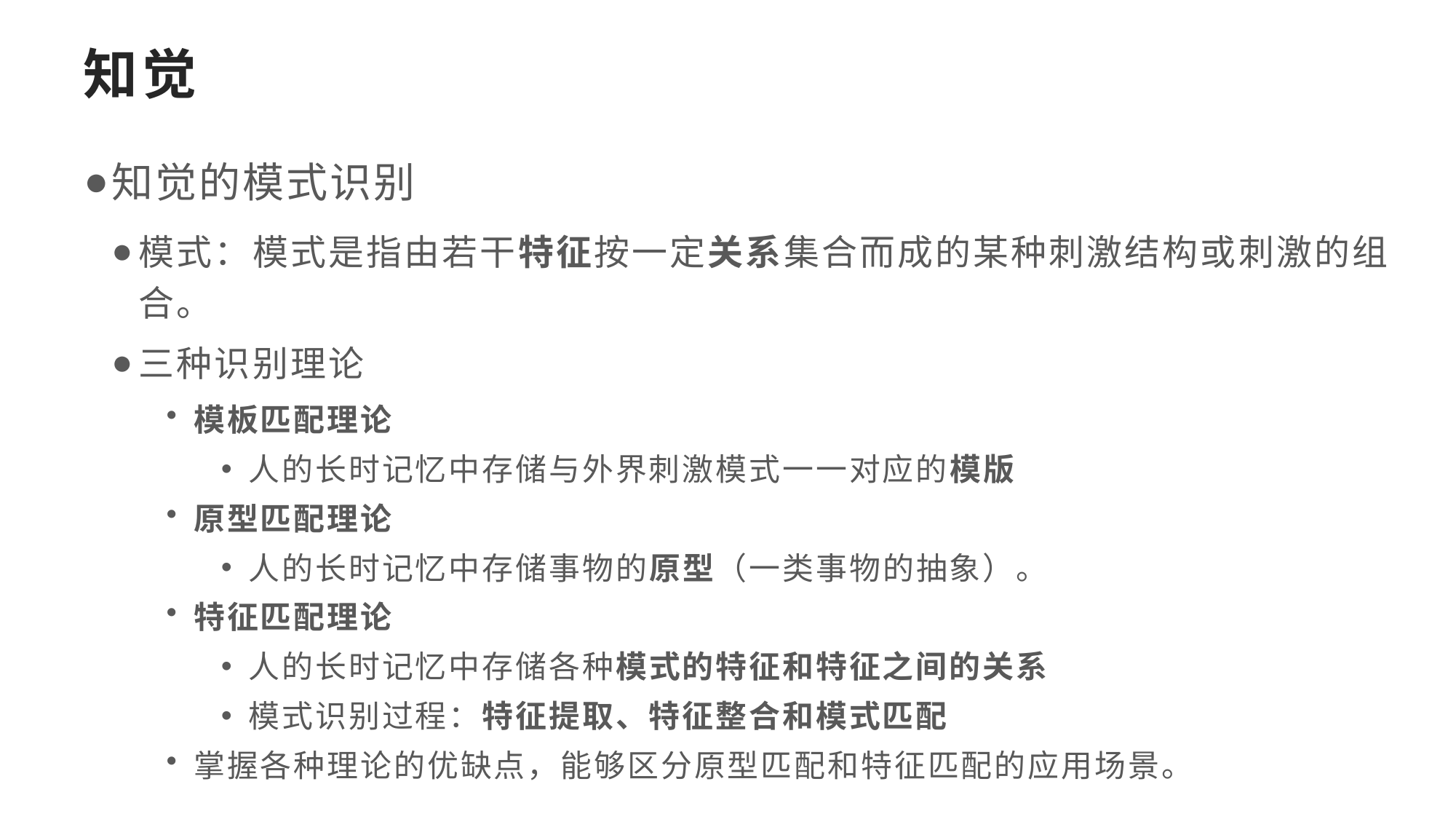

# 知觉
知觉的模式识别
模式：模式是指由若干特征按一定关系集合而成的某种刺激结构或刺激的组合。
三种识别理论
模板匹配理论
人的长时记忆中存储与外界刺激模式一一对应的模版
原型匹配理论
人的长时记忆中存储事物的原型（一类事物的抽象）。
特征匹配理论
人的长时记忆中存储各种模式的特征和特征之间的关系
模式识别过程：特征提取、特征整合和模式匹配
掌握各种理论的优缺点，能够区分原型匹配和特征匹配的应用场景。